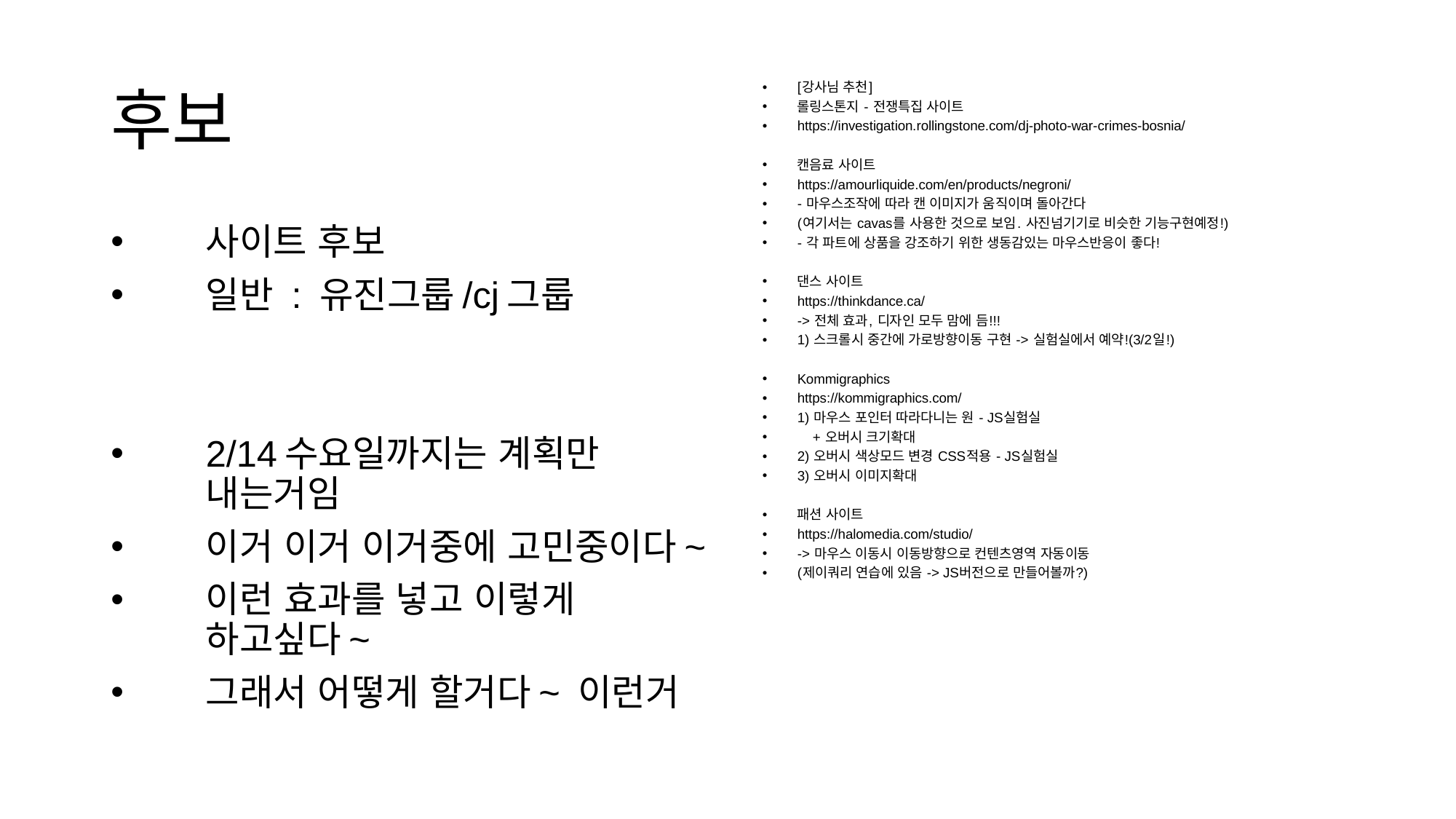

# 후보
[강사님 추천]
롤링스톤지 - 전쟁특집 사이트
https://investigation.rollingstone.com/dj-photo-war-crimes-bosnia/

캔음료 사이트
https://amourliquide.com/en/products/negroni/
- 마우스조작에 따라 캔 이미지가 움직이며 돌아간다
(여기서는 cavas를 사용한 것으로 보임. 사진넘기기로 비슷한 기능구현예정!)
- 각 파트에 상품을 강조하기 위한 생동감있는 마우스반응이 좋다!

댄스 사이트
https://thinkdance.ca/
-> 전체 효과, 디자인 모두 맘에 듬!!!
1) 스크롤시 중간에 가로방향이동 구현 -> 실험실에서 예약!(3/2일!)

Kommigraphics
https://kommigraphics.com/
1) 마우스 포인터 따라다니는 원 - JS실험실
    + 오버시 크기확대
2) 오버시 색상모드 변경 CSS적용 - JS실험실
3) 오버시 이미지확대

패션 사이트
https://halomedia.com/studio/
-> 마우스 이동시 이동방향으로 컨텐츠영역 자동이동
(제이쿼리 연습에 있음 -> JS버전으로 만들어볼까?)

사이트 후보
일반 : 유진그룹/cj그룹

2/14수요일까지는 계획만 내는거임
이거 이거 이거중에 고민중이다~
이런 효과를 넣고 이렇게 하고싶다~
그래서 어떻게 할거다~ 이런거